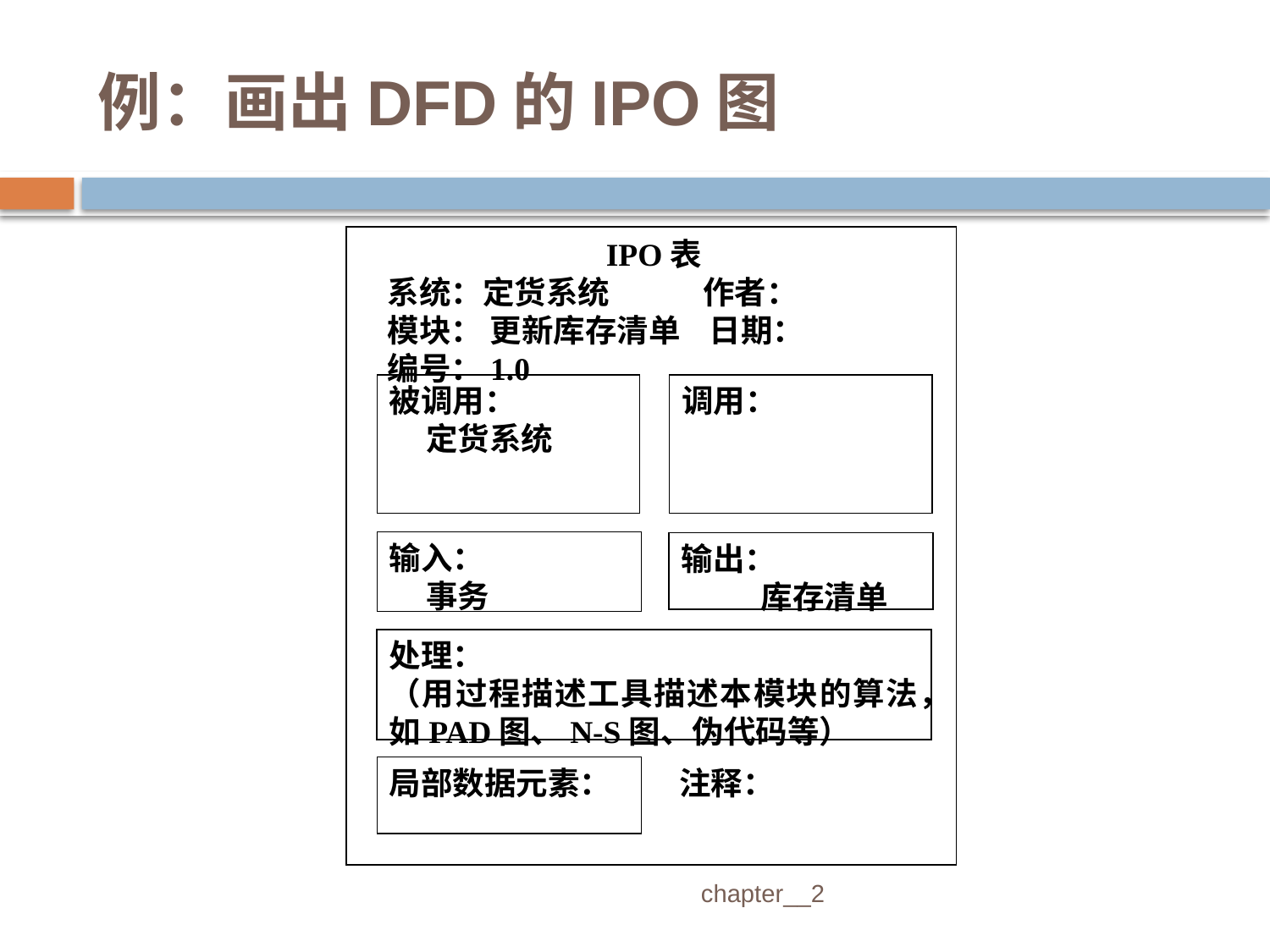

# 例：画出DFD的IPO图
63

IPO表
系统：定货系统             作者：
模块： 更新库存清单    日期：
编号：1.0
被调用：
    定货系统
调用：

输入：
    事务
输出：
          库存清单
处理：
（用过程描述工具描述本模块的算法，如PAD图、N-S图、伪代码等）
局部数据元素：

注释：

 chapter__2